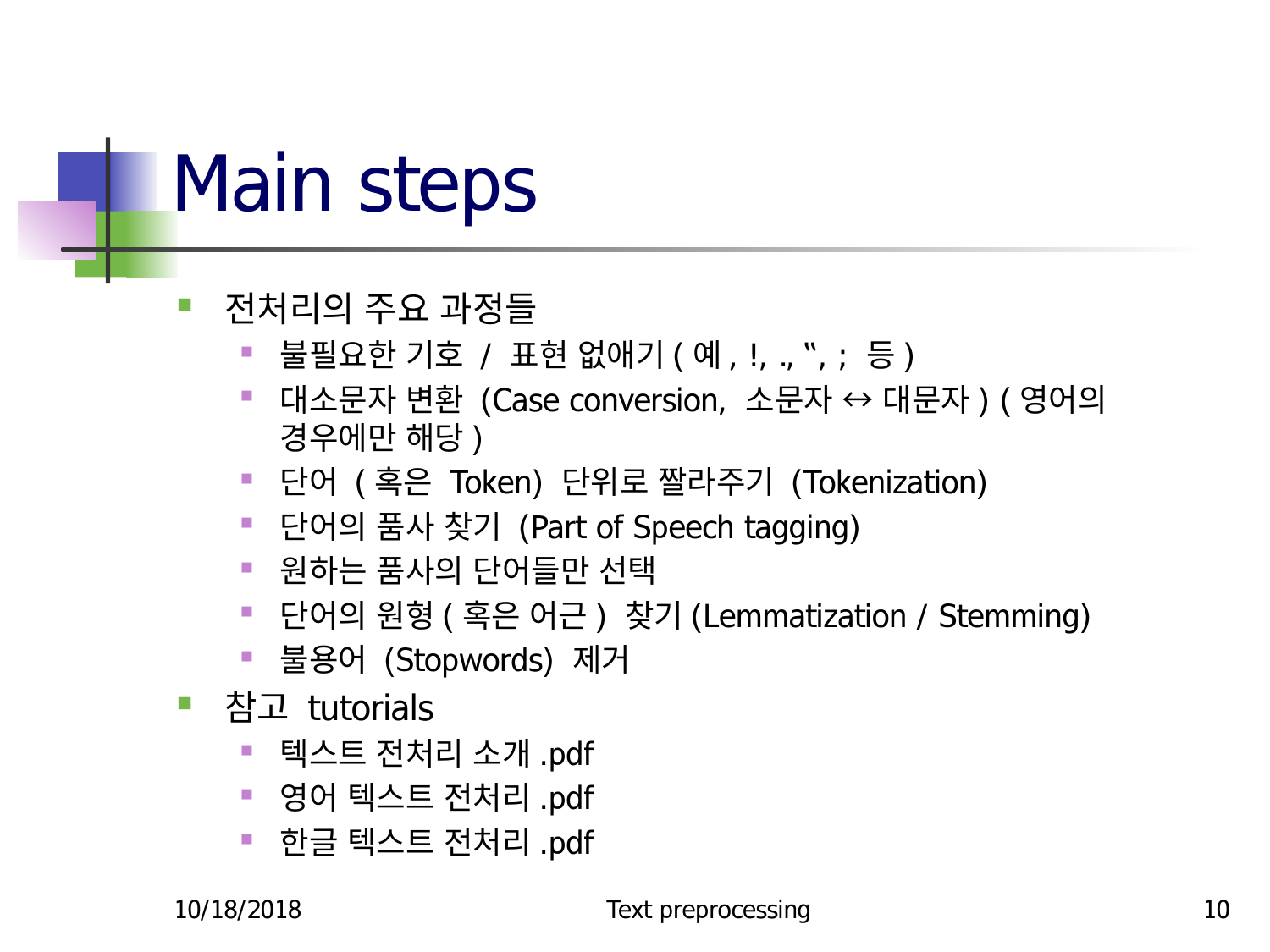

# Main steps
전처리의 주요 과정들
불필요한 기호 / 표현 없애기(예, !, ., “, ; 등)
대소문자 변환 (Case conversion, 소문자 ↔ 대문자) (영어의 경우에만 해당)
단어 (혹은 Token) 단위로 짤라주기 (Tokenization)
단어의 품사 찾기 (Part of Speech tagging)
원하는 품사의 단어들만 선택
단어의 원형(혹은 어근) 찾기(Lemmatization / Stemming)
불용어 (Stopwords) 제거
참고 tutorials
텍스트 전처리 소개.pdf
영어 텍스트 전처리.pdf
한글 텍스트 전처리.pdf

10/18/2018
Text preprocessing
10